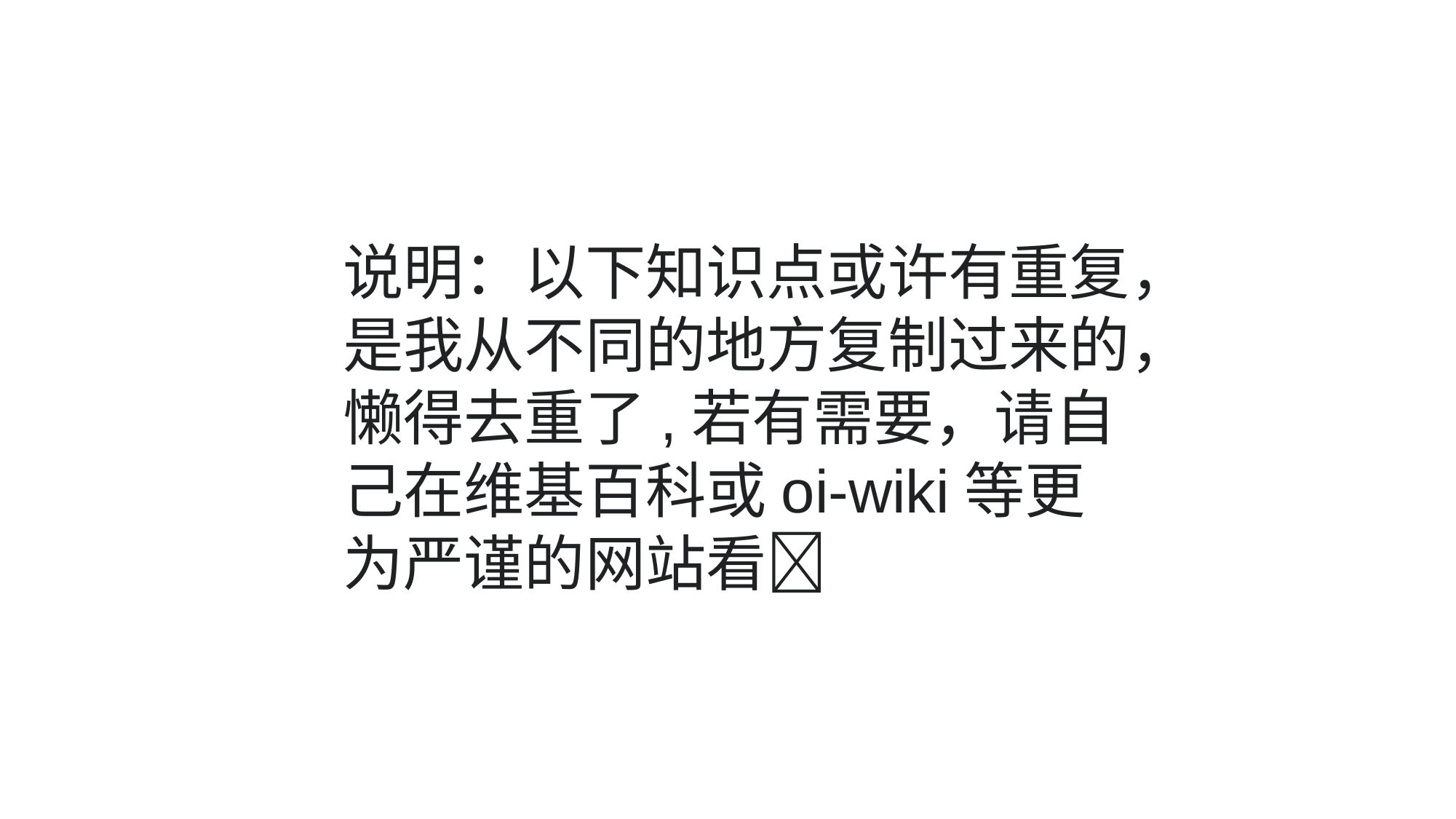

说明：以下知识点或许有重复，是我从不同的地方复制过来的，懒得去重了,若有需要，请自己在维基百科或oi-wiki等更为严谨的网站看🥰